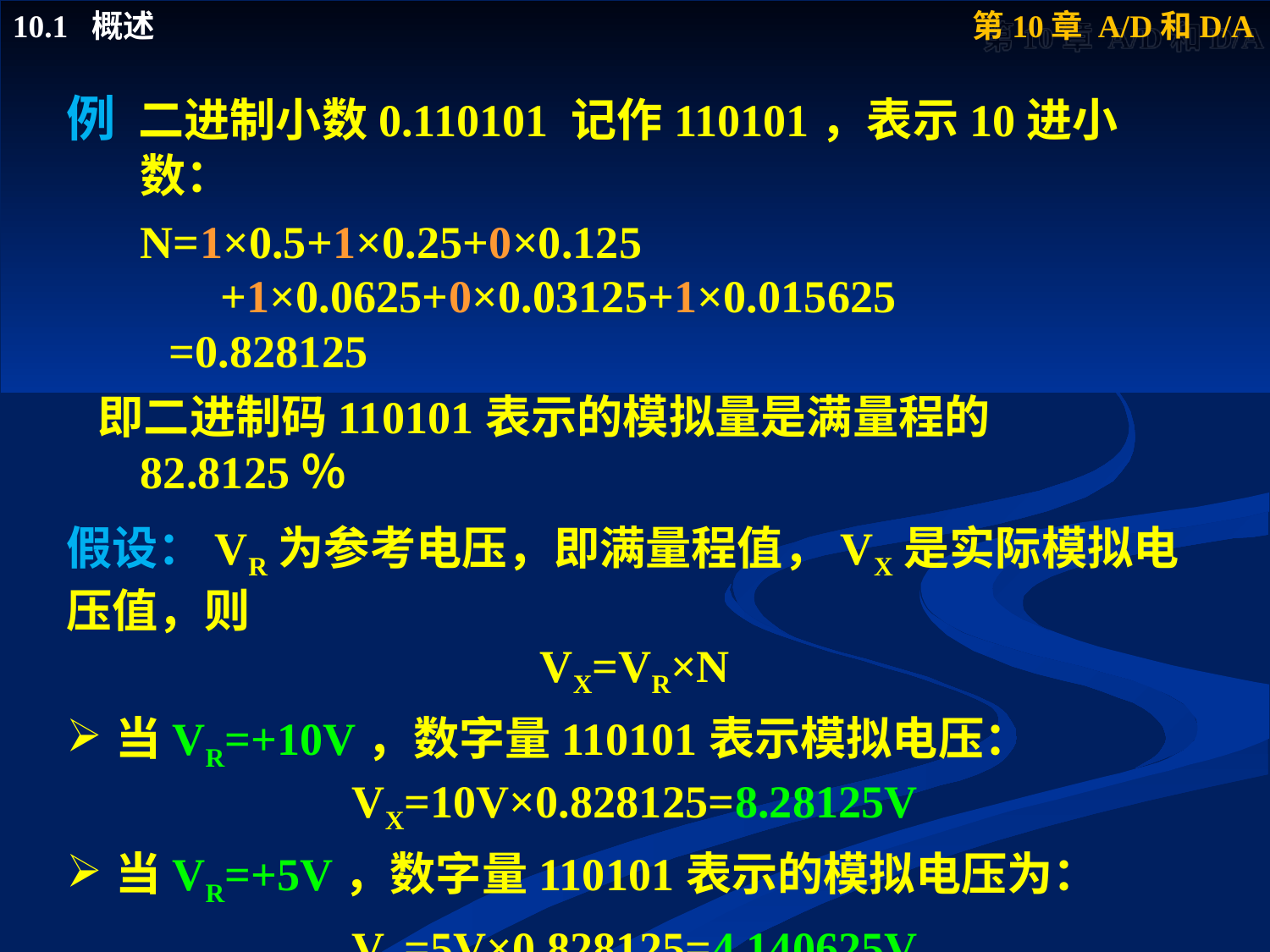

例  二进制小数0.110101 记作110101，表示10进小数：
	N=1×0.5+1×0.25+0×0.125
	       +1×0.0625+0×0.03125+1×0.015625
         =0.828125
  即二进制码110101表示的模拟量是满量程的82.8125％
假设：VR为参考电压，即满量程值，VX是实际模拟电压值，则
VX=VR×N
当VR=+10V，数字量110101表示模拟电压：
VX=10V×0.828125=8.28125V
当VR=+5V，数字量110101表示的模拟电压为：
VX=5V×0.828125=4.140625V